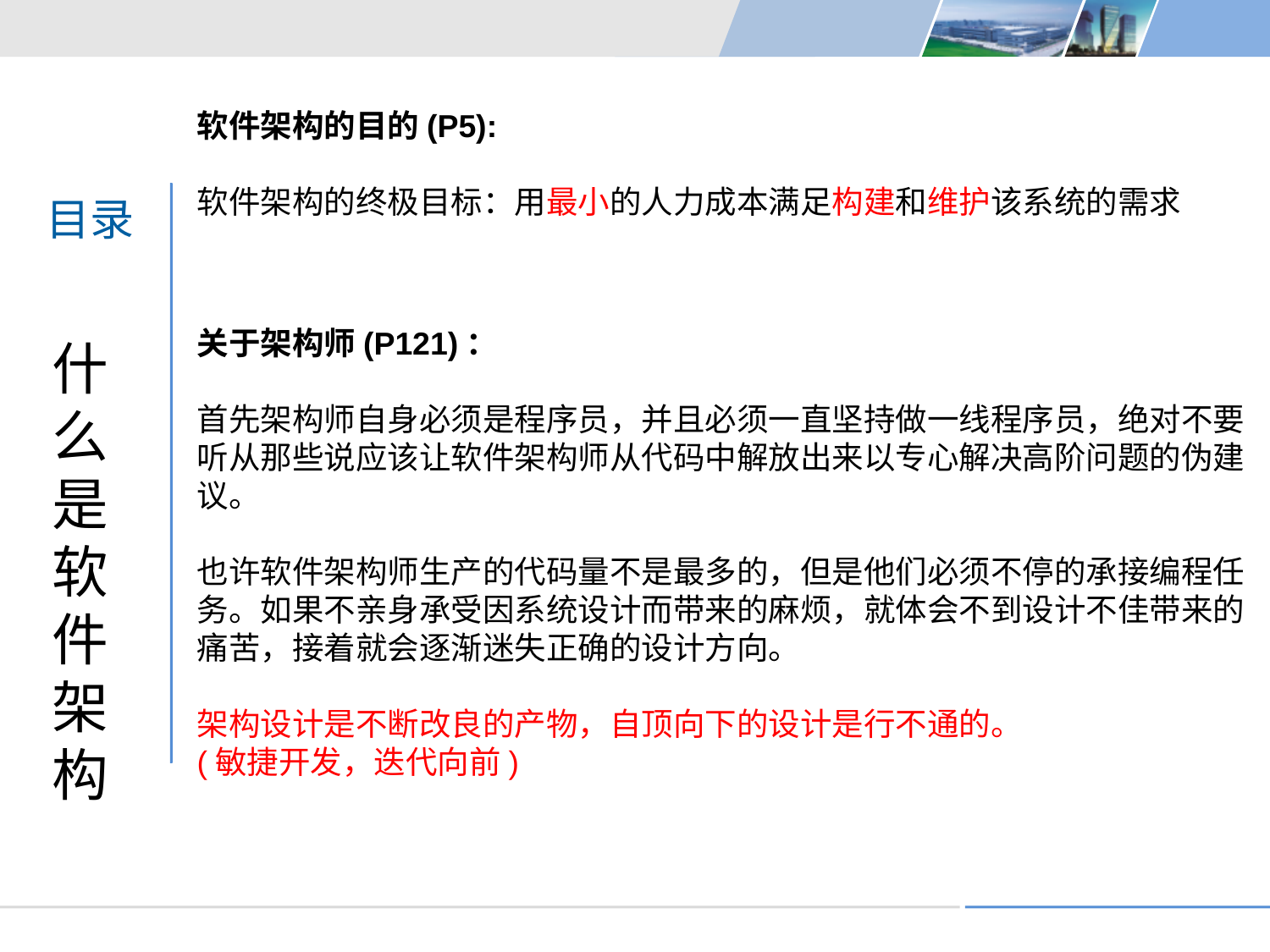

软件架构的目的(P5):

软件架构的终极目标：用最小的人力成本满足构建和维护该系统的需求

目录
关于架构师(P121)：

首先架构师自身必须是程序员，并且必须一直坚持做一线程序员，绝对不要听从那些说应该让软件架构师从代码中解放出来以专心解决高阶问题的伪建议。

也许软件架构师生产的代码量不是最多的，但是他们必须不停的承接编程任务。如果不亲身承受因系统设计而带来的麻烦，就体会不到设计不佳带来的痛苦，接着就会逐渐迷失正确的设计方向。

架构设计是不断改良的产物，自顶向下的设计是行不通的。
(敏捷开发，迭代向前)
什么是软件架构